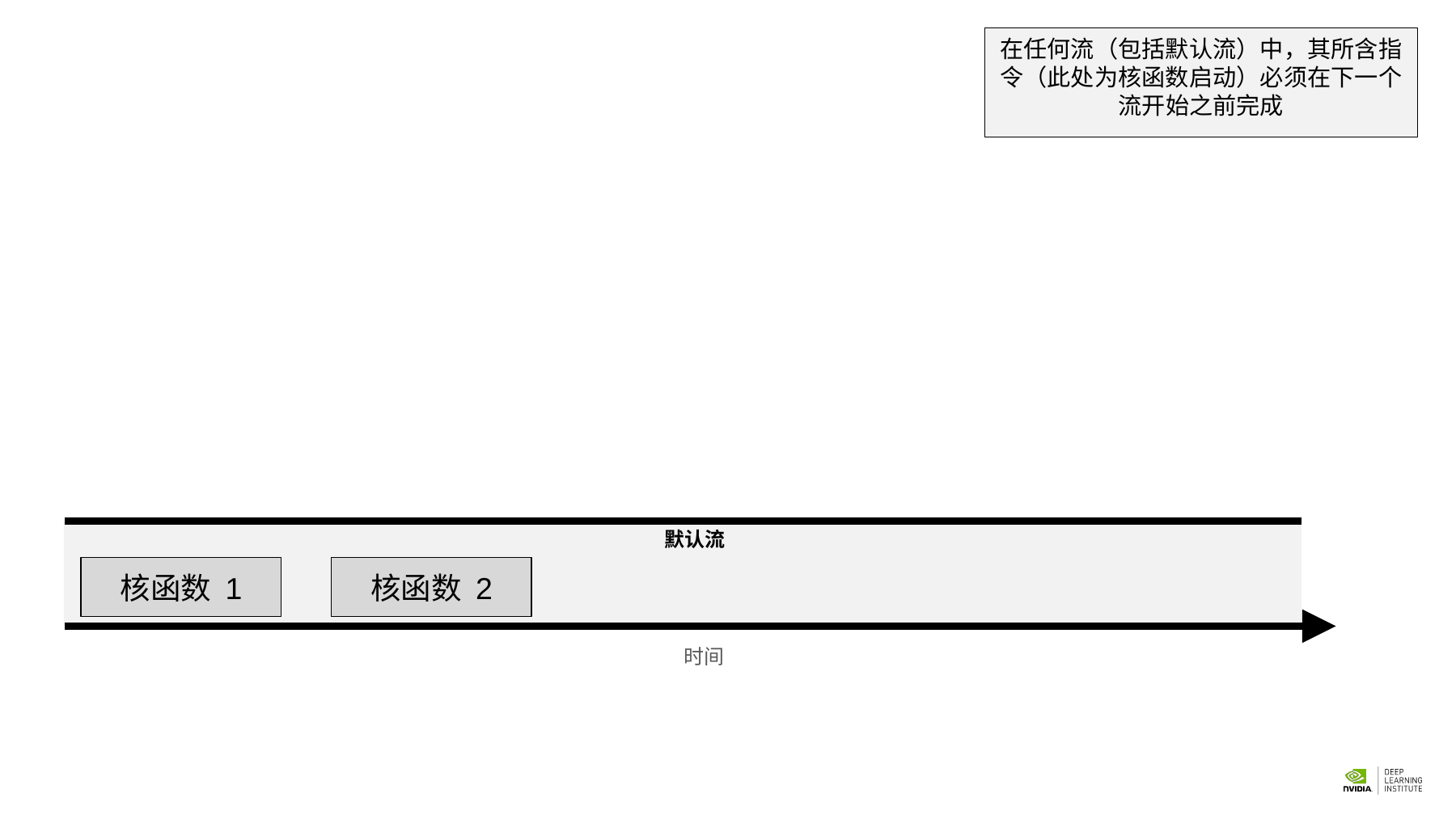

在任何流（包括默认流）中，其所含指令（此处为核函数启动）必须在下一个流开始之前完成

# 默认流
核函数 1
核函数 2
时间